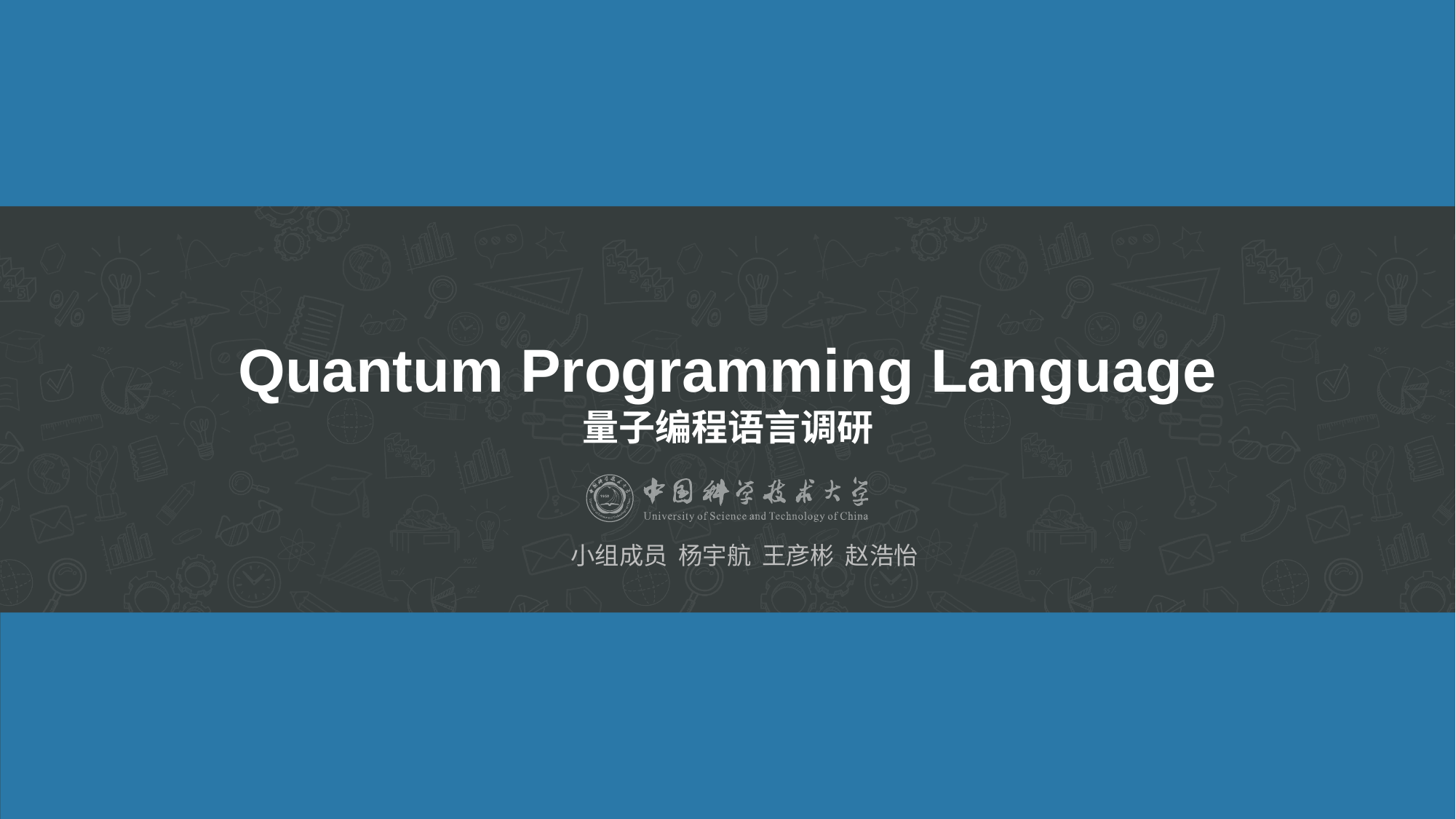

# Quantum Programming Language 量子编程语言调研
小组成员  杨宇航  王彦彬  赵浩怡